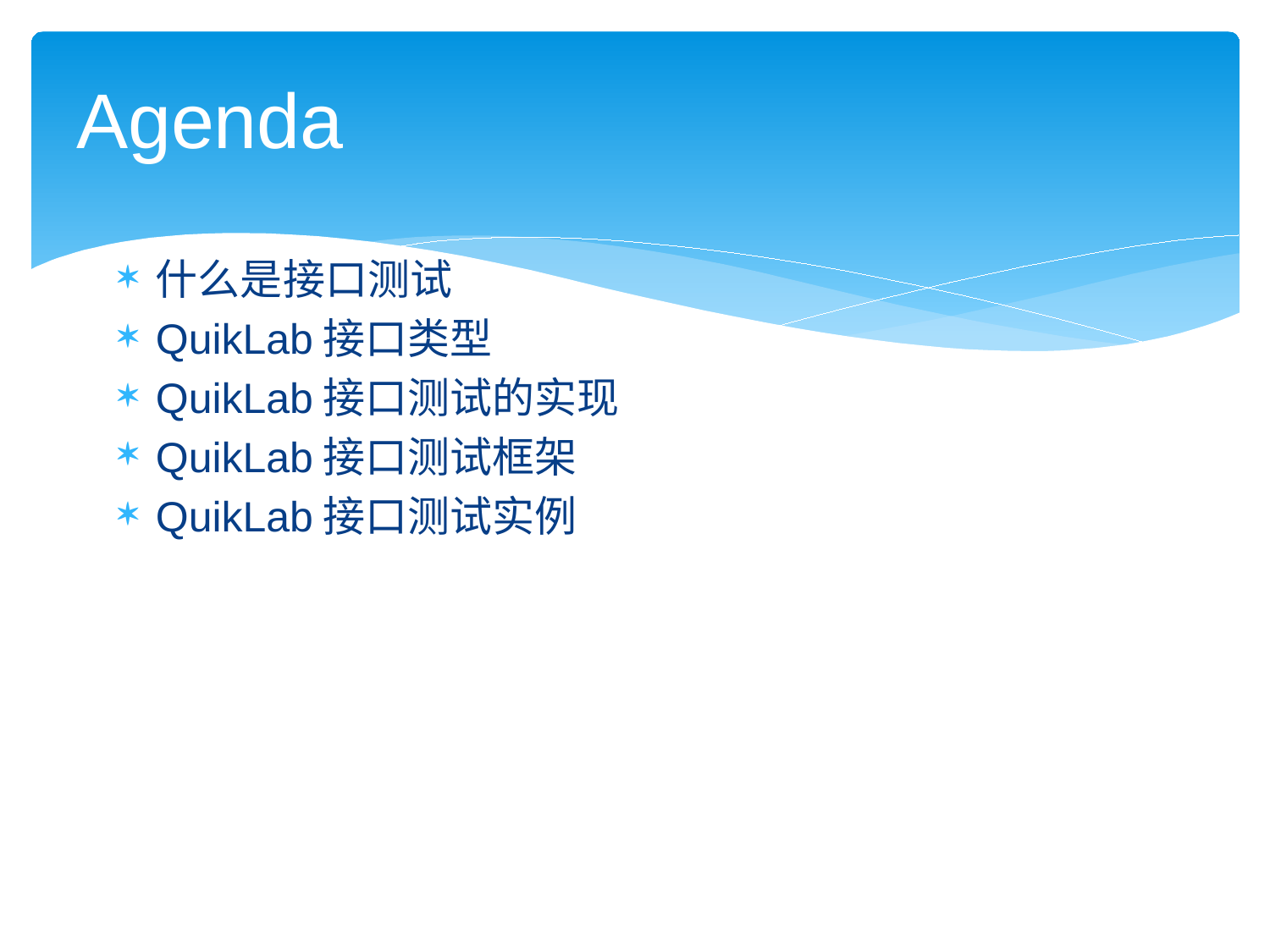

# Agenda
什么是接口测试
QuikLab接口类型
QuikLab接口测试的实现
QuikLab接口测试框架
QuikLab接口测试实例